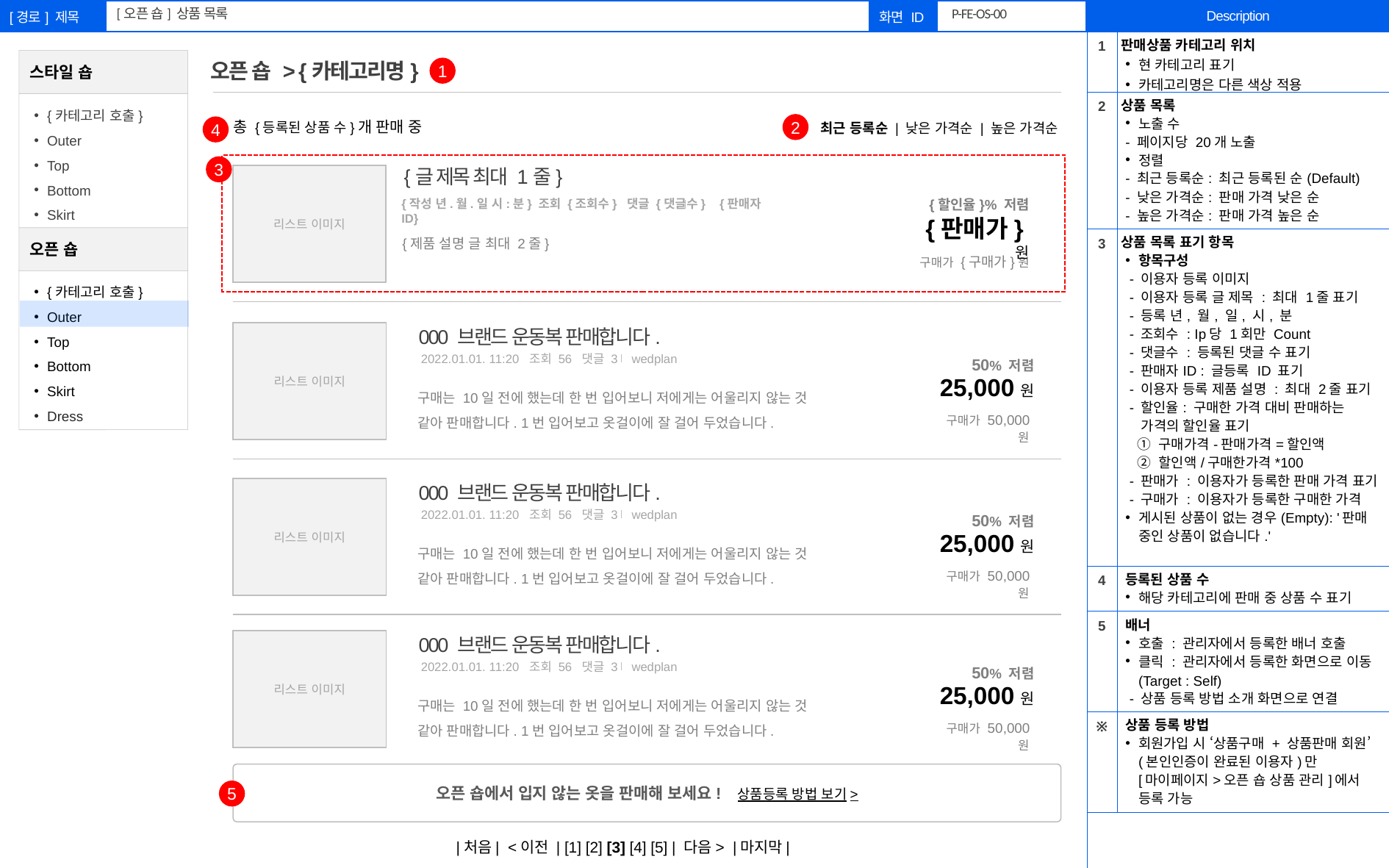

[오픈 숍] 상품 목록
# P-FE-OS-00
| 1 | 판매상품 카테고리 위치 현 카테고리 표기 카테고리명은 다른 색상 적용 |
| --- | --- |
| 2 | 상품 목록 노출 수 - 페이지당 20개 노출 정렬 - 최근 등록순: 최근 등록된 순(Default) - 낮은 가격순: 판매 가격 낮은 순 - 높은 가격순: 판매 가격 높은 순 |
| 3 | 상품 목록 표기 항목 항목구성 - 이용자 등록 이미지 - 이용자 등록 글 제목 : 최대 1줄 표기 - 등록 년, 월, 일, 시, 분 - 조회수 : Ip당 1회만 Count - 댓글수 : 등록된 댓글 수 표기 - 판매자ID : 글등록 ID 표기 - 이용자 등록 제품 설명 : 최대 2줄 표기 - 할인율: 구매한 가격 대비 판매하는 가격의 할인율 표기 ① 구매가격-판매가격=할인액 ② 할인액/구매한가격\*100 - 판매가 : 이용자가 등록한 판매 가격 표기 - 구매가 : 이용자가 등록한 구매한 가격 게시된 상품이 없는 경우(Empty): '판매 중인 상품이 없습니다.' |
| 4 | 등록된 상품 수 해당 카테고리에 판매 중 상품 수 표기 |
| 5 | 배너 호출 : 관리자에서 등록한 배너 호출 클릭 : 관리자에서 등록한 화면으로 이동 (Target : Self) - 상품 등록 방법 소개 화면으로 연결 |
| ※ | 상품 등록 방법 회원가입 시 ‘상품구매 + 상품판매 회원’ (본인인증이 완료된 이용자)만 [마이페이지>오픈 숍 상품 관리]에서 등록 가능 |
|  |  |
1
오픈 숍 > {카테고리명}
총 {등록된 상품 수}개 판매 중
2
최근 등록순 | 낮은 가격순 | 높은 가격순
4

3
{글 제목 최대 1줄}
|  |
| --- |
{할인율}% 저렴
{작성 년.월.일 시:분} 조회 {조회수}  댓글 {댓글수}    {판매자ID}
{판매가}원
리스트 이미지
{제품 설명 글 최대 2줄}
구매가 {구매가}원

|  |
| --- |
000 브랜드 운동복 판매합니다.
2022.01.01. 11:20  조회 56  댓글 3    wedplan
50% 저렴
25,000원
리스트 이미지
구매는 10일 전에 했는데 한 번 입어보니 저에게는 어울리지 않는 것 같아 판매합니다. 1번 입어보고 옷걸이에 잘 걸어 두었습니다.
구매가 50,000원
|  |
| --- |
000 브랜드 운동복 판매합니다.
2022.01.01. 11:20  조회 56  댓글 3    wedplan
50% 저렴
25,000원
리스트 이미지
구매는 10일 전에 했는데 한 번 입어보니 저에게는 어울리지 않는 것 같아 판매합니다. 1번 입어보고 옷걸이에 잘 걸어 두었습니다.
구매가 50,000원
|  |
| --- |
000 브랜드 운동복 판매합니다.
2022.01.01. 11:20  조회 56  댓글 3    wedplan
50% 저렴
25,000원
리스트 이미지
구매는 10일 전에 했는데 한 번 입어보니 저에게는 어울리지 않는 것 같아 판매합니다. 1번 입어보고 옷걸이에 잘 걸어 두었습니다.
구매가 50,000원
오픈 숍에서 입지 않는 옷을 판매해 보세요!   상품등록 방법 보기>
5
|처음|  <이전 | [1] [2] [3] [4] [5] | 다음>  |마지막|